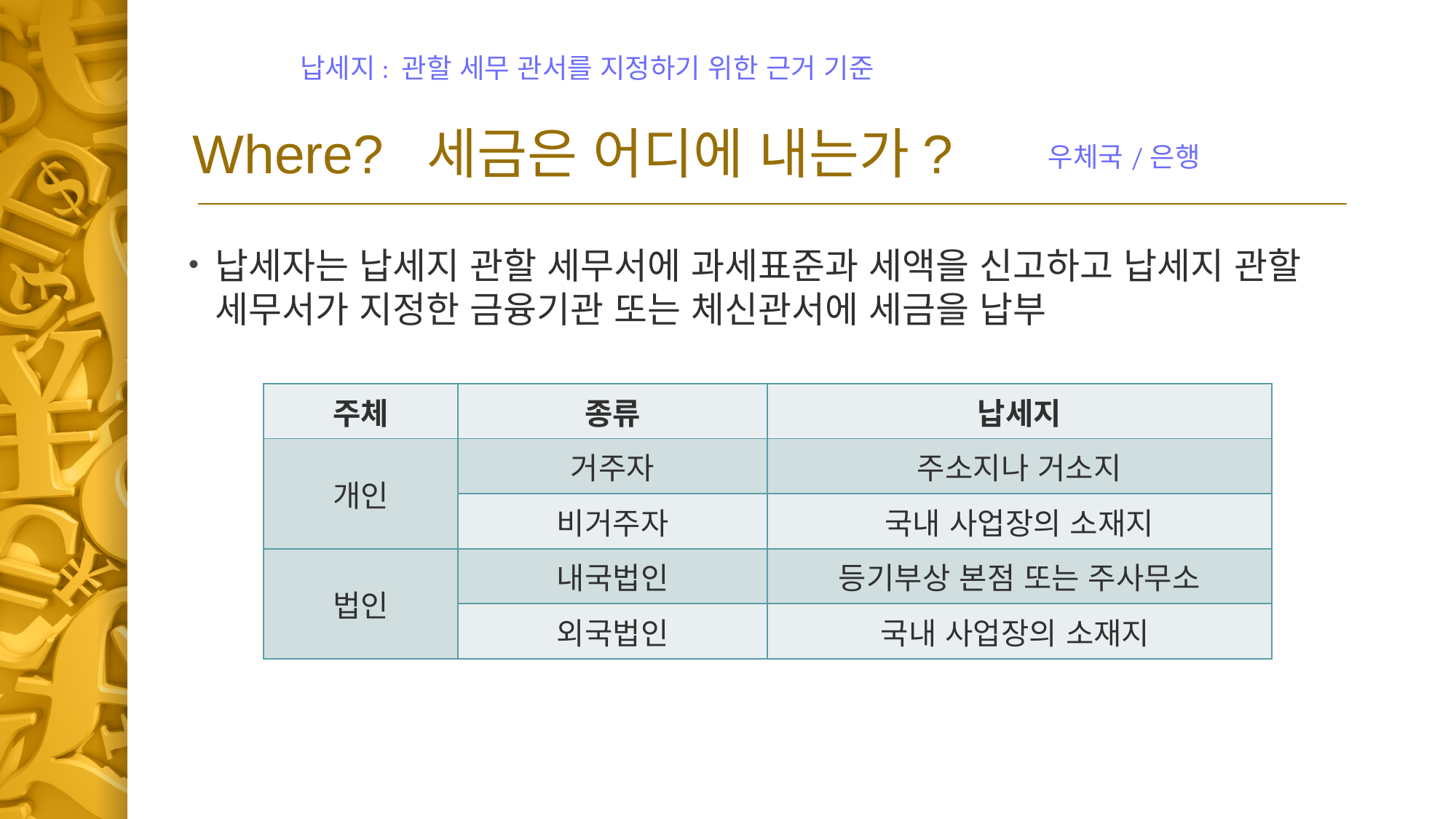

# Where?  세금은 어디에 내는가?
납세지: 관할 세무 관서를 지정하기 위한 근거 기준
우체국/은행
납세자는 납세지 관할 세무서에 과세표준과 세액을 신고하고 납세지 관할 세무서가 지정한 금융기관 또는 체신관서에 세금을 납부
| 주체 | 종류 | 납세지 |
| --- | --- | --- |
| 개인 | 거주자 | 주소지나 거소지 |
|  | 비거주자 | 국내 사업장의 소재지 |
| 법인 | 내국법인 | 등기부상 본점 또는 주사무소 |
|  | 외국법인 | 국내 사업장의 소재지 |